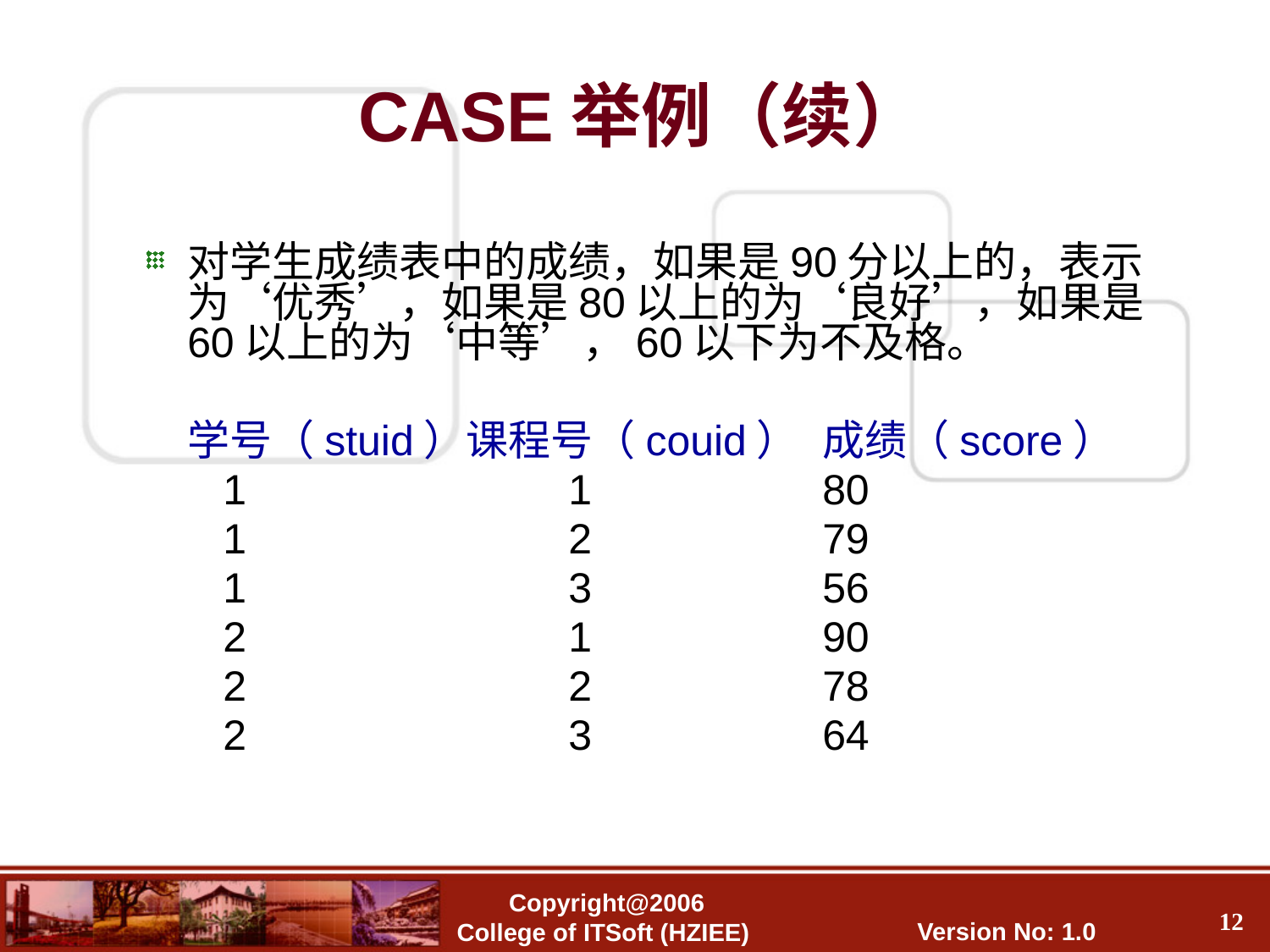

# CASE举例（续）
对学生成绩表中的成绩，如果是90分以上的，表示为‘优秀’，如果是80以上的为‘良好’，如果是60以上的为‘中等’，60以下为不及格。

	学号（stuid）课程号（couid）	成绩（score）
	   1			1		80
	   1			2		79
	   1			3		56
	   2			1		90
	   2			2		78
	   2			3		64